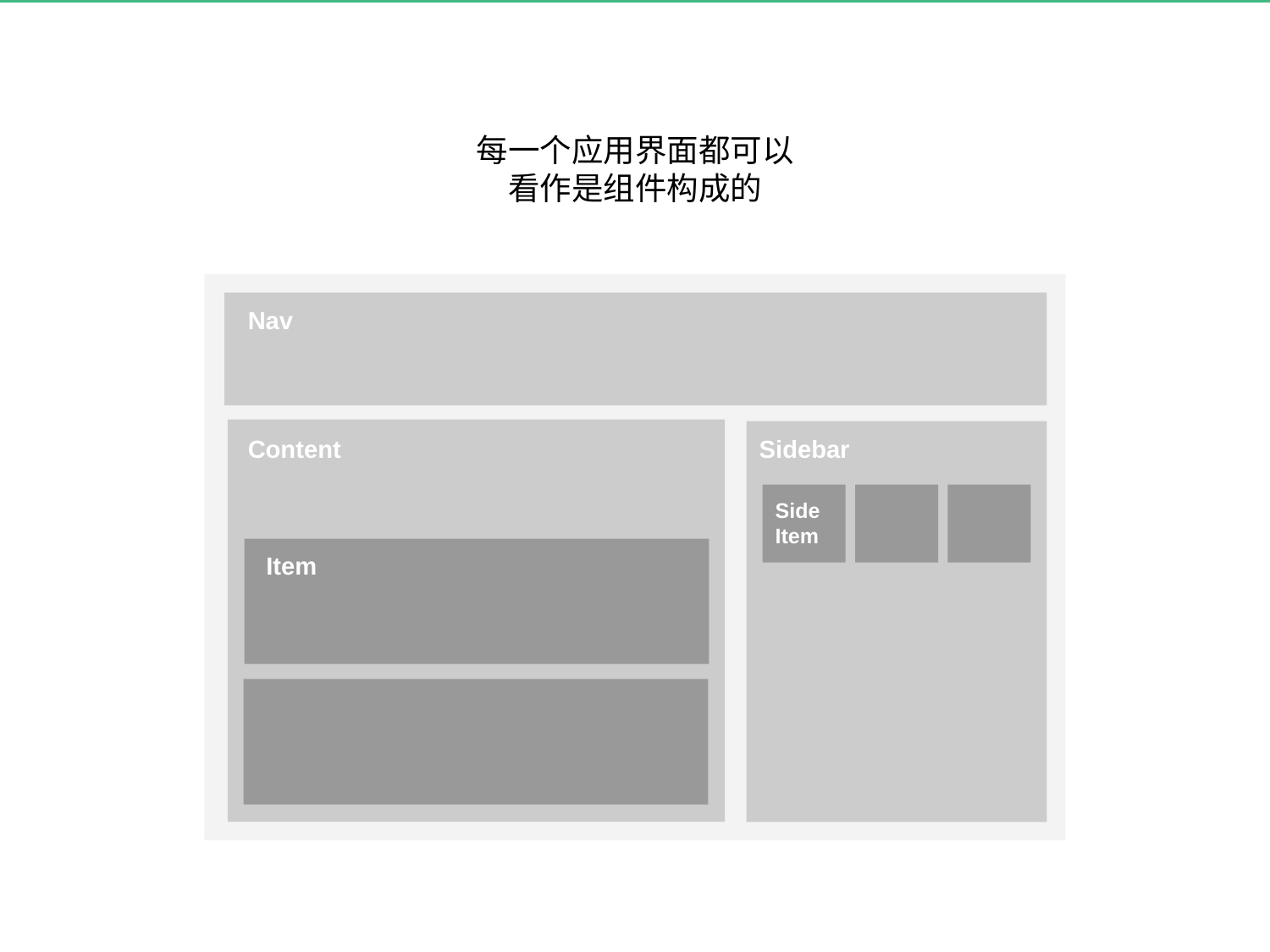

每一个应用界面都可以
看作是组件构成的

Nav

Content

Sidebar

Side
Item

Item